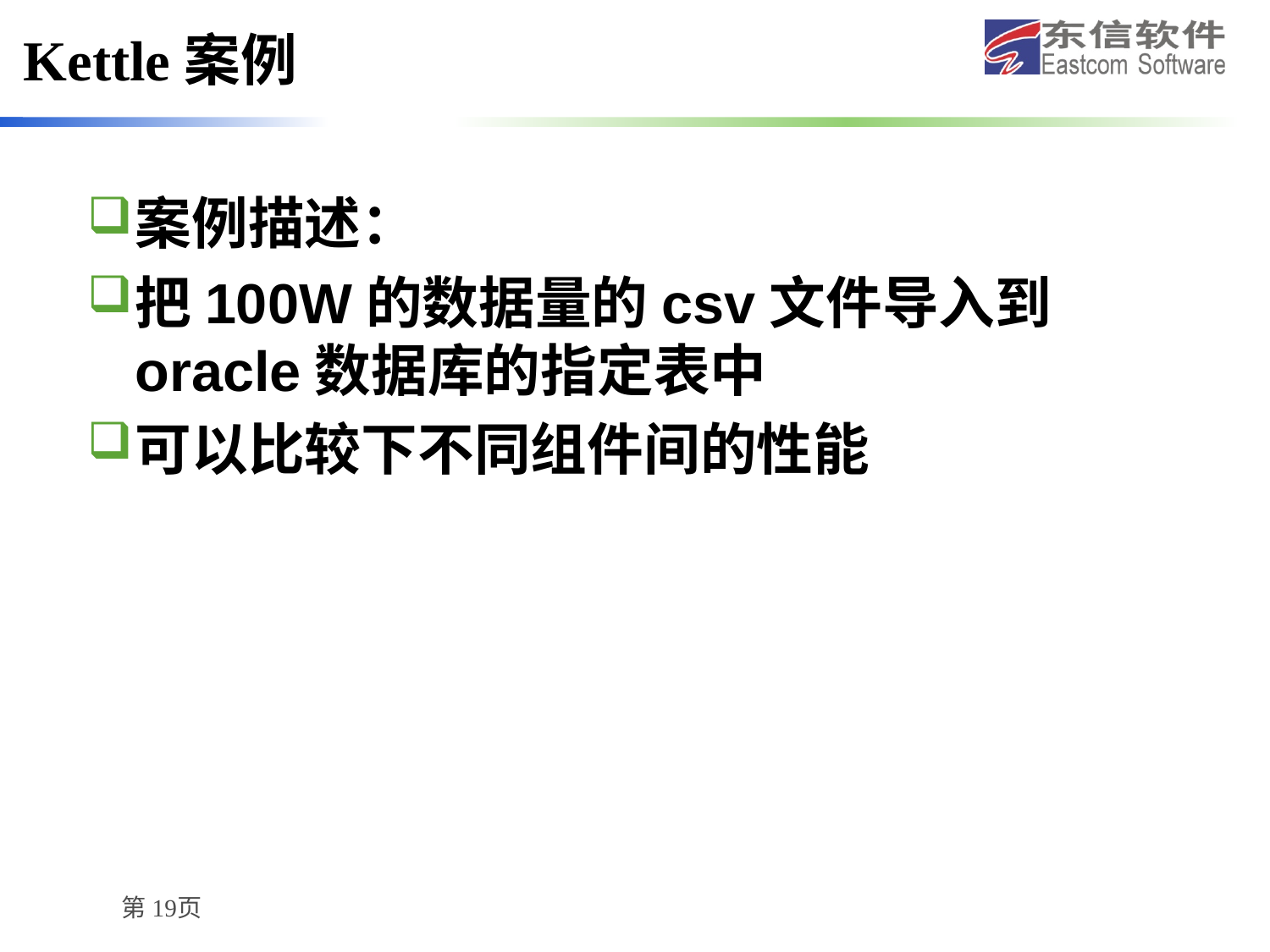

# Kettle案例
案例描述：
把100W的数据量的csv文件导入到oracle数据库的指定表中
可以比较下不同组件间的性能

第19页